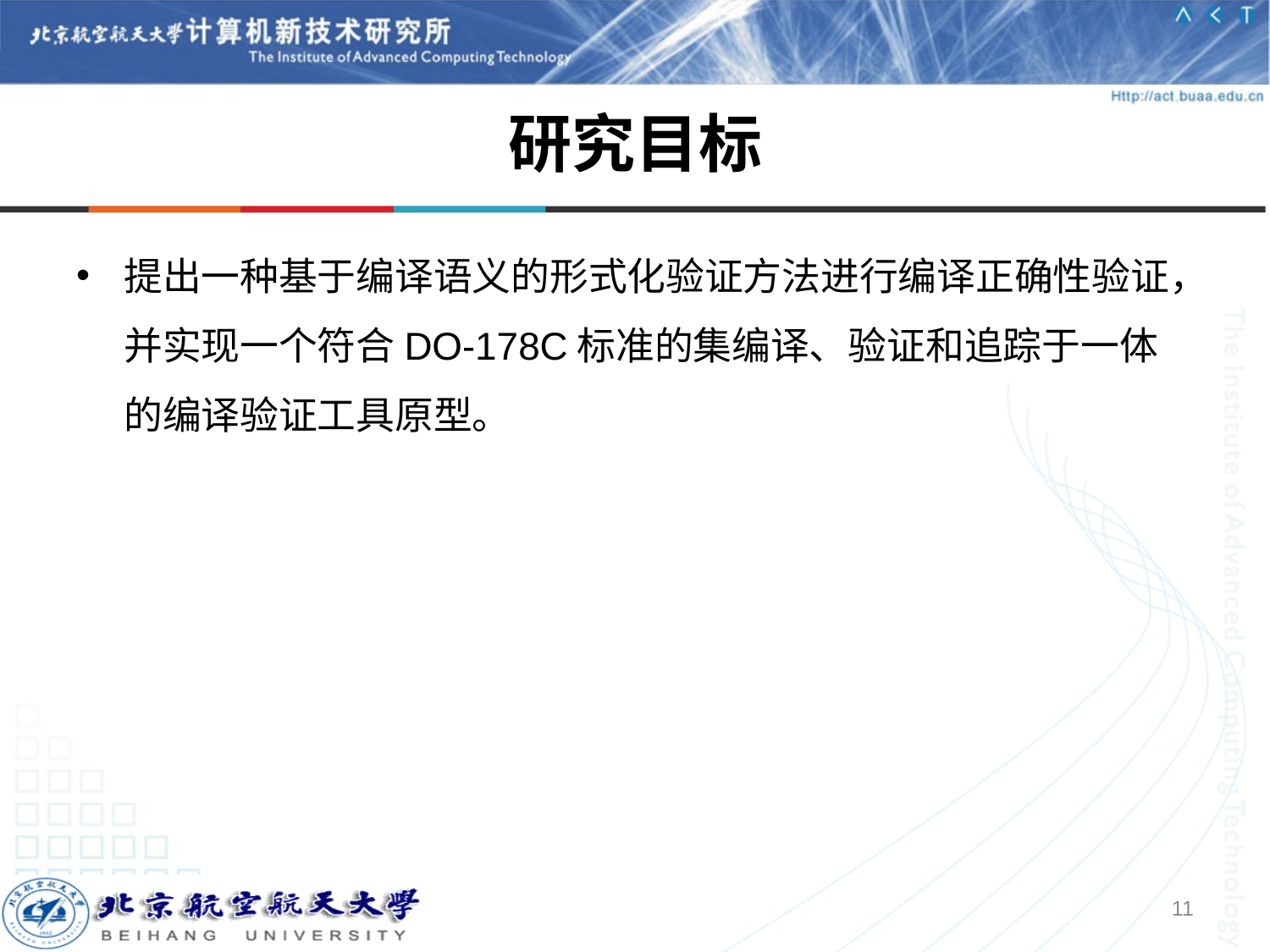

# 研究目标
提出一种基于编译语义的形式化验证方法进行编译正确性验证，并实现一个符合DO-178C标准的集编译、验证和追踪于一体的编译验证工具原型。

11